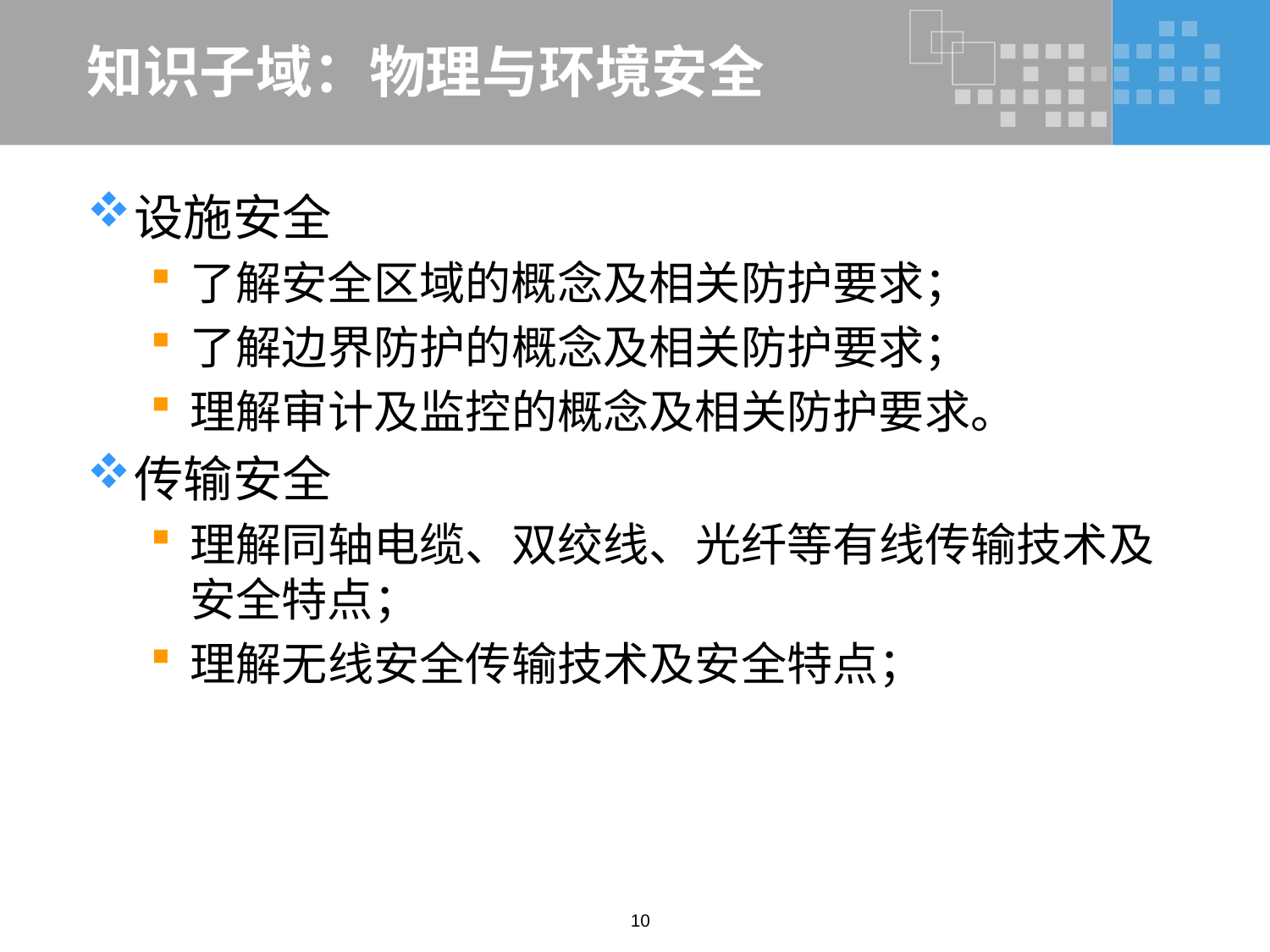

# 知识子域：物理与环境安全
设施安全
了解安全区域的概念及相关防护要求；
了解边界防护的概念及相关防护要求；
理解审计及监控的概念及相关防护要求。
传输安全
理解同轴电缆、双绞线、光纤等有线传输技术及安全特点；
理解无线安全传输技术及安全特点；

10